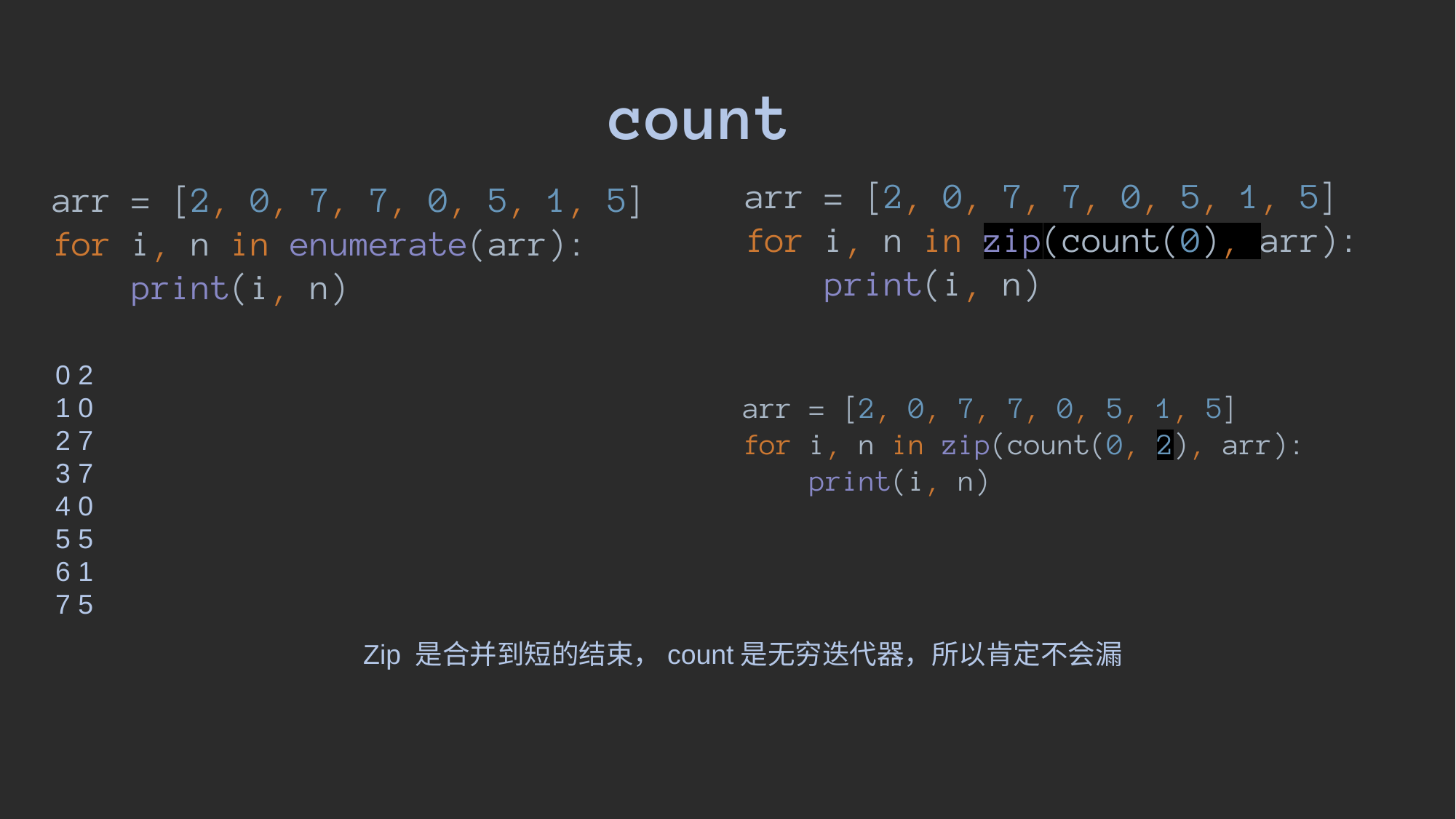

count
arr = [2, 0, 7, 7, 0, 5, 1, 5]
for i, n in zip(count(0), arr):
    print(i, n)
arr = [2, 0, 7, 7, 0, 5, 1, 5]
for i, n in enumerate(arr):
    print(i, n)
0 2
1 0
2 7
3 7
4 0
5 5
6 1
7 5
arr = [2, 0, 7, 7, 0, 5, 1, 5]
for i, n in zip(count(0, 2), arr):
    print(i, n)
Zip 是合并到短的结束，count是无穷迭代器，所以肯定不会漏